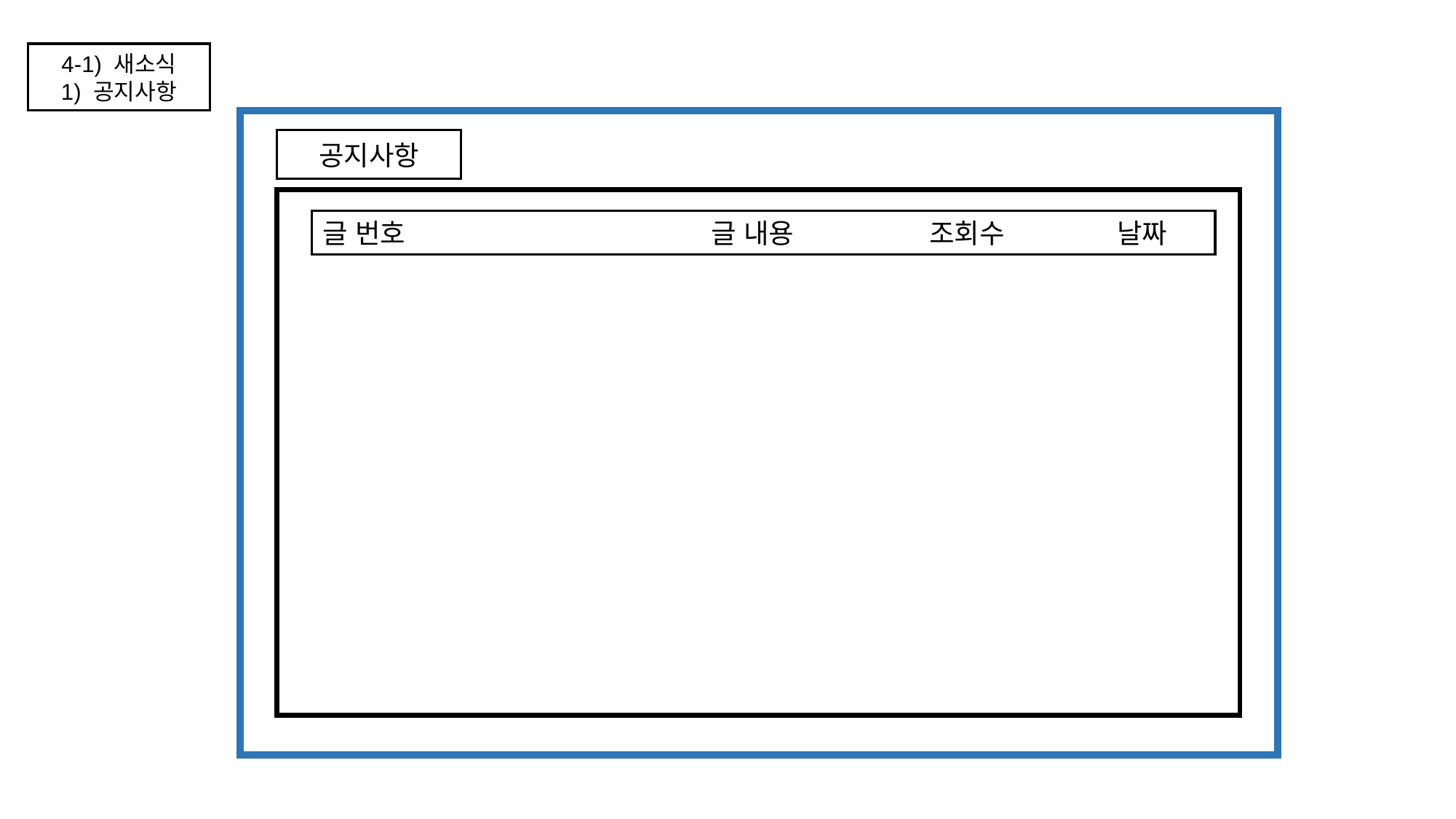

4-1) 새소식
1) 공지사항

공지사항

글 번호 			        글 내용	        조회수	    날짜